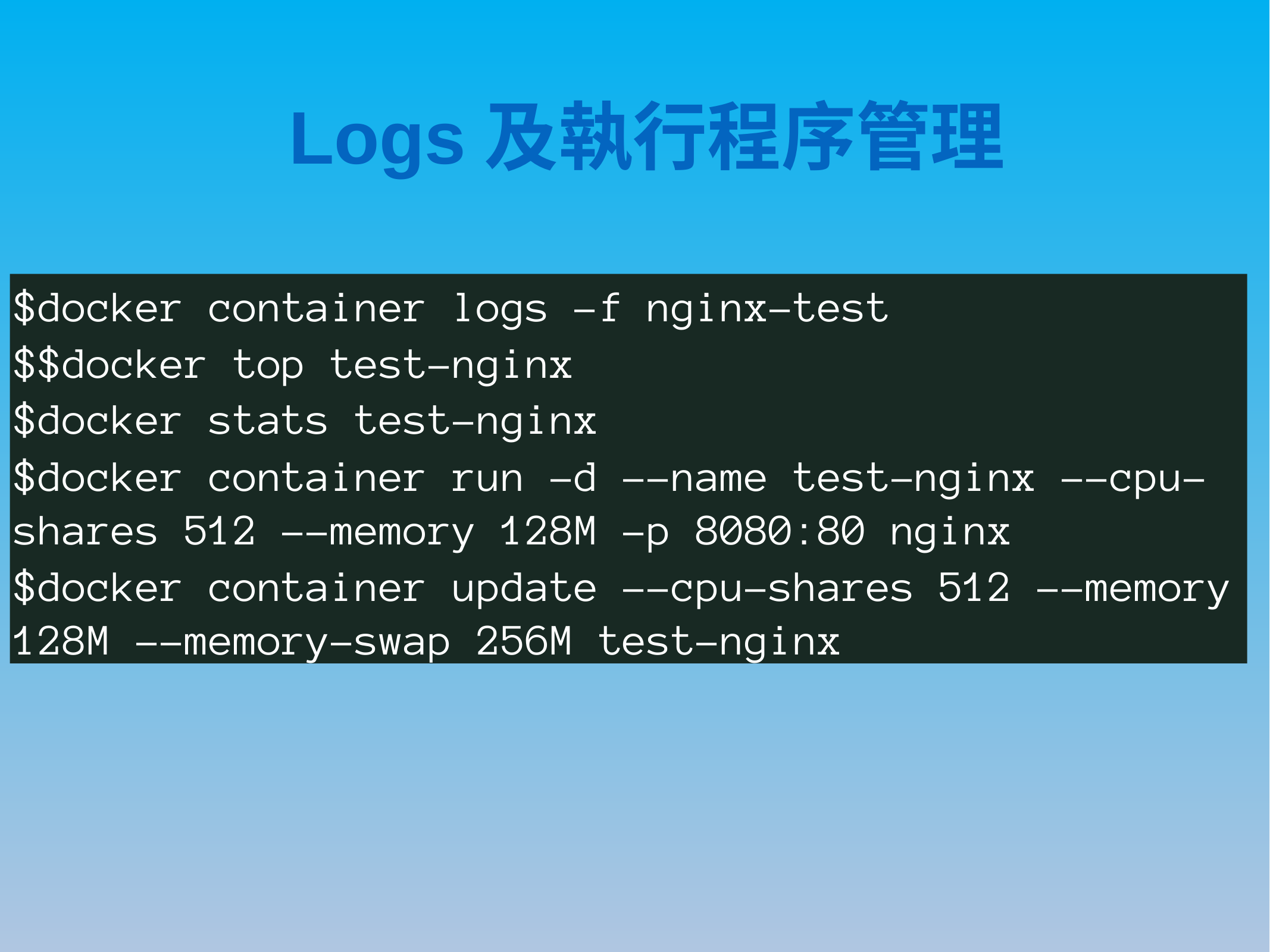

Logs及執行程序管理
$docker container logs -f nginx-test
$$docker top test-nginx
$docker stats test-nginx
$docker container run -d --name test-nginx --cpu-shares 512 --memory 128M -p 8080:80 nginx
$docker container update --cpu-shares 512 --memory 128M --memory-swap 256M test-nginx